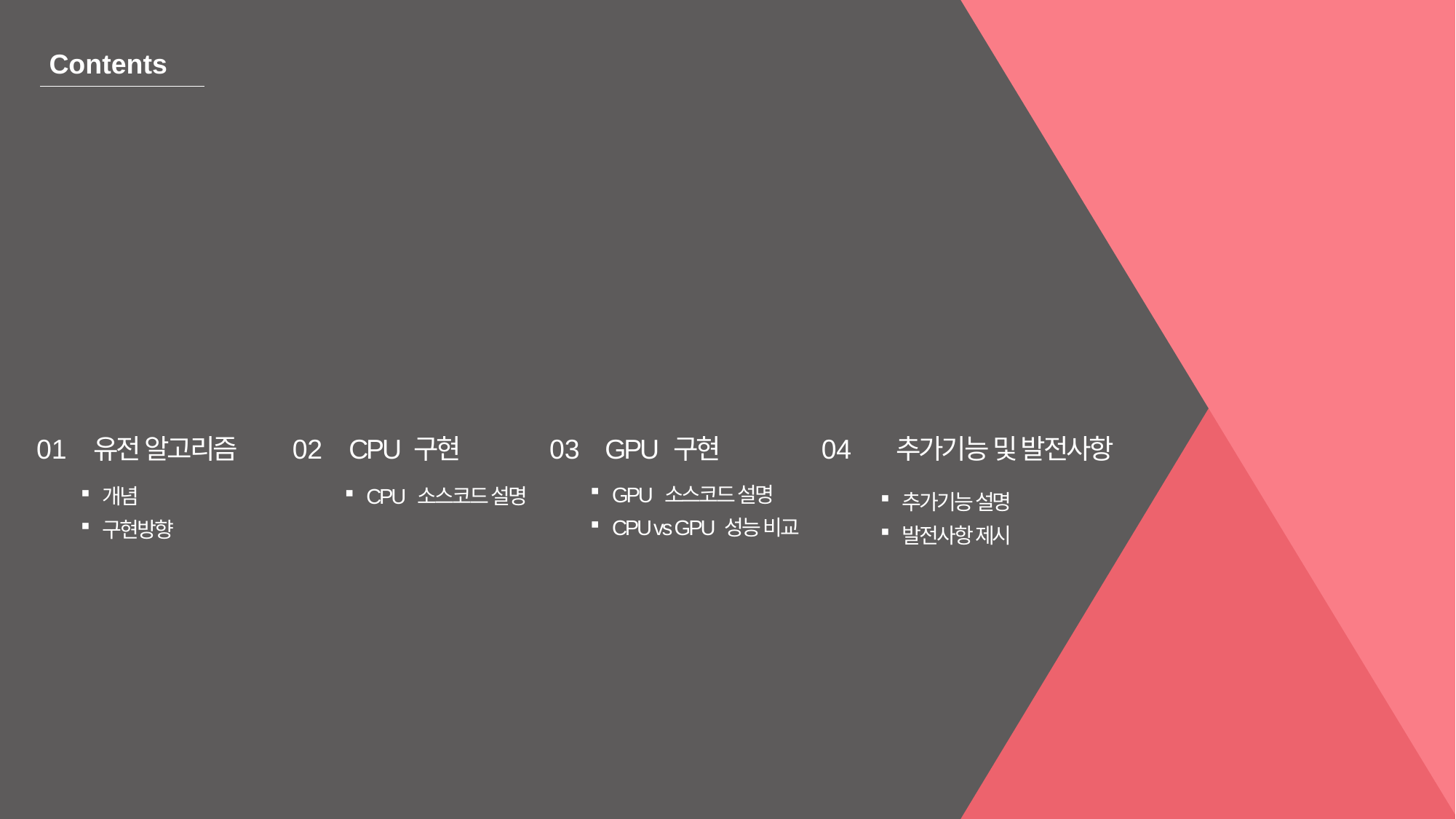

Contents
01
유전 알고리즘
02
CPU 구현
03
GPU 구현
04
추가기능 및 발전사항
CPU 소스코드 설명

개념
구현방향
추가기능 설명
발전사항 제시

GPU 소스코드 설명
CPU vs GPU 성능 비교